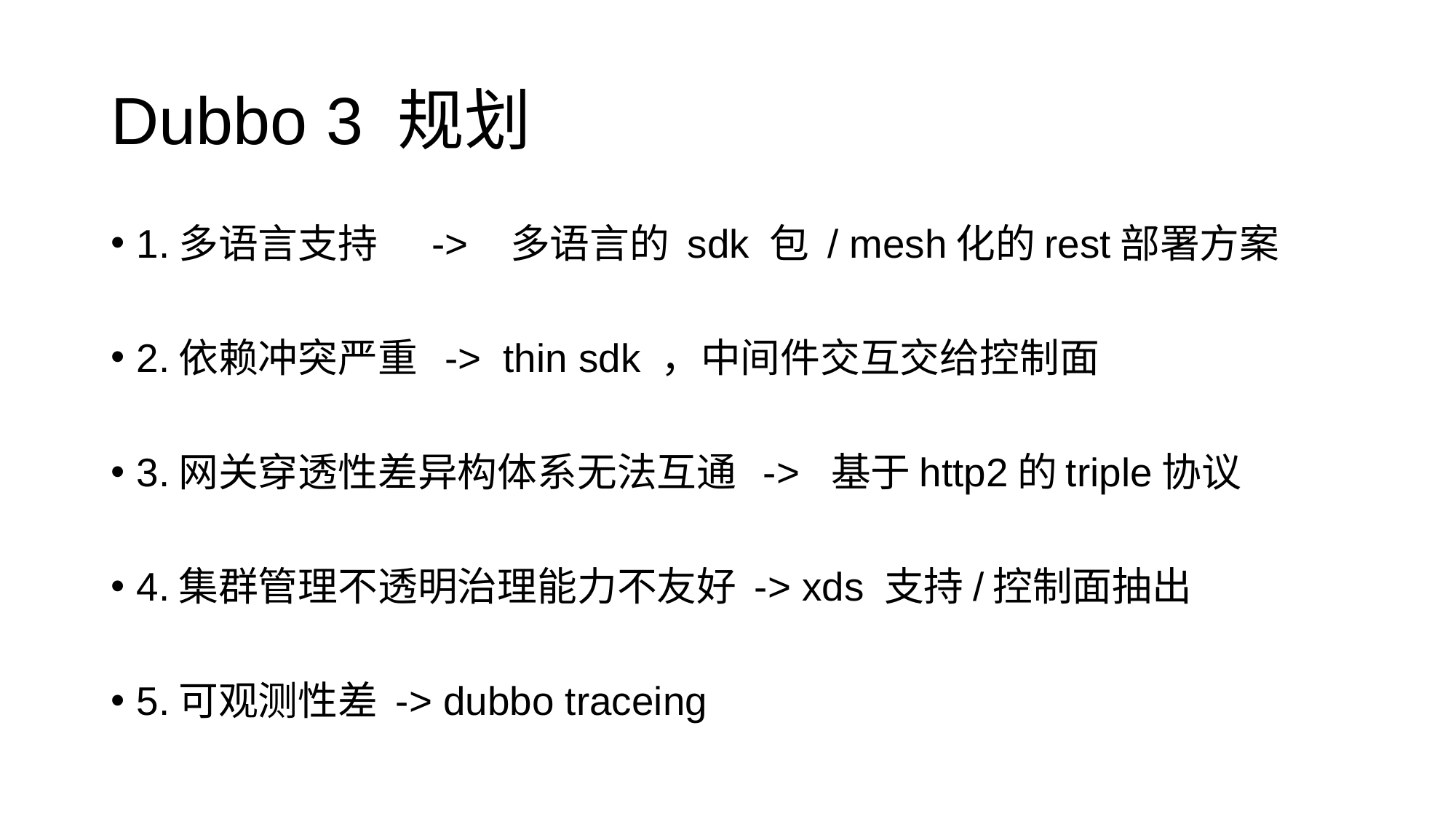

# Dubbo 3 规划
1.多语言支持     ->   多语言的 sdk 包 / mesh化的rest部署方案

2.依赖冲突严重  ->  thin sdk ，中间件交互交给控制面

3.网关穿透性差异构体系无法互通  ->  基于http2的triple协议

4.集群管理不透明治理能力不友好 -> xds 支持/控制面抽出

5.可观测性差 -> dubbo traceing